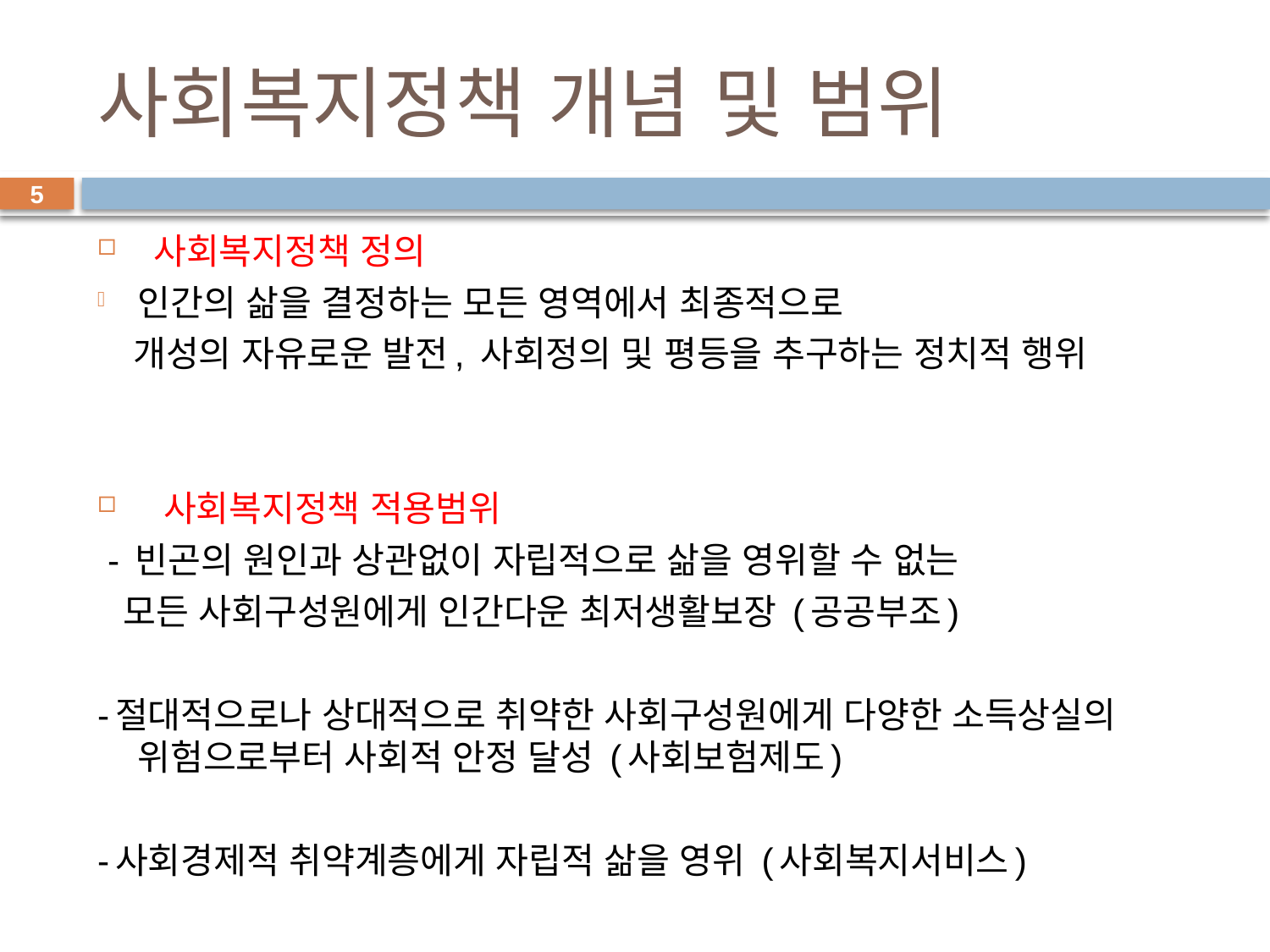

# 사회복지정책 개념 및 범위
5
 사회복지정책 정의
인간의 삶을 결정하는 모든 영역에서 최종적으로
   개성의 자유로운 발전, 사회정의 및 평등을 추구하는 정치적 행위

  사회복지정책 적용범위
 - 빈곤의 원인과 상관없이 자립적으로 삶을 영위할 수 없는
  모든 사회구성원에게 인간다운 최저생활보장 (공공부조)

-절대적으로나 상대적으로 취약한 사회구성원에게 다양한 소득상실의 위험으로부터 사회적 안정 달성 (사회보험제도)

-사회경제적 취약계층에게 자립적 삶을 영위 (사회복지서비스)